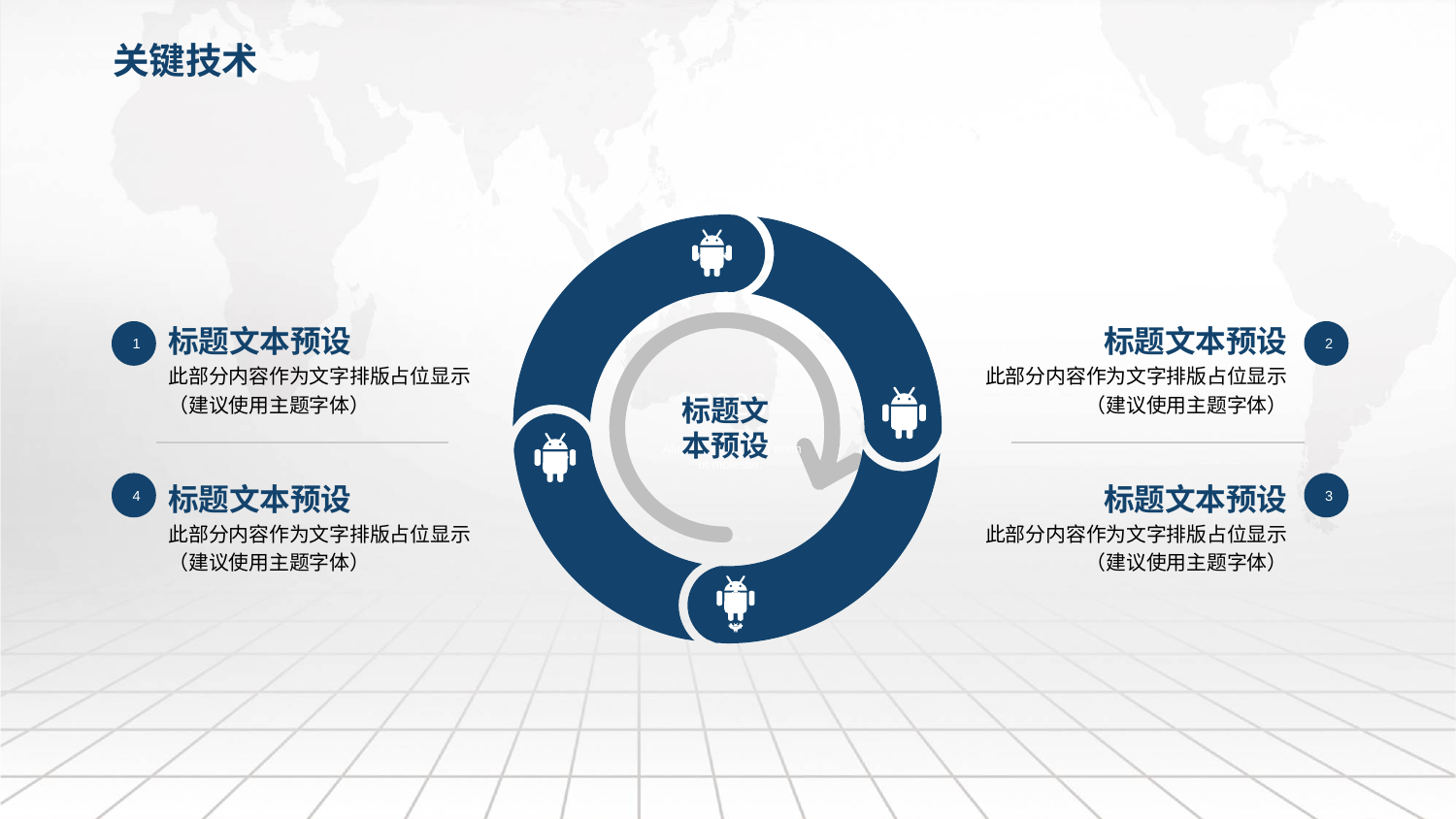

关键技术

2026
Aliquam gravida eu enim ut molestie.
标题文
本预设

1
2
标题文本预设
此部分内容作为文字排版占位显示
（建议使用主题字体）
标题文本预设
此部分内容作为文字排版占位显示
（建议使用主题字体）
标题文本预设
此部分内容作为文字排版占位显示
（建议使用主题字体）
标题文本预设
此部分内容作为文字排版占位显示
（建议使用主题字体）
4
3